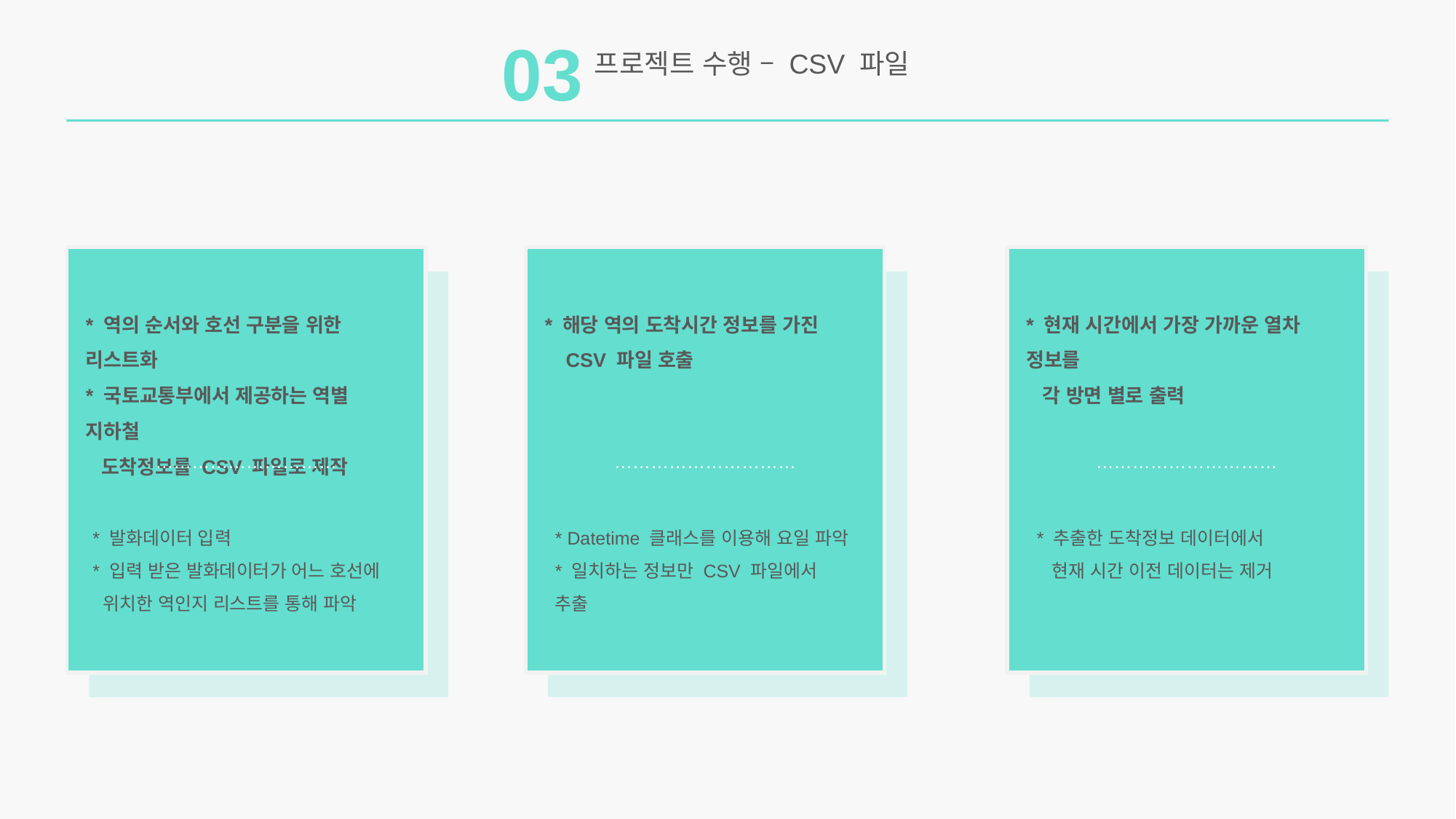

03
프로젝트 수행 – CSV 파일

* 역의 순서와 호선 구분을 위한 리스트화
* 국토교통부에서 제공하는 역별 지하철
  도착정보를 CSV 파일로 제작
* 해당 역의 도착시간 정보를 가진
   CSV 파일 호출
* 현재 시간에서 가장 가까운 열차 정보를
   각 방면 별로 출력
…………………………

…………………………

…………………………

* 발화데이터 입력
* 입력 받은 발화데이터가 어느 호선에
  위치한 역인지 리스트를 통해 파악
* Datetime 클래스를 이용해 요일 파악
* 일치하는 정보만 CSV 파일에서 추출
* 추출한 도착정보 데이터에서
   현재 시간 이전 데이터는 제거